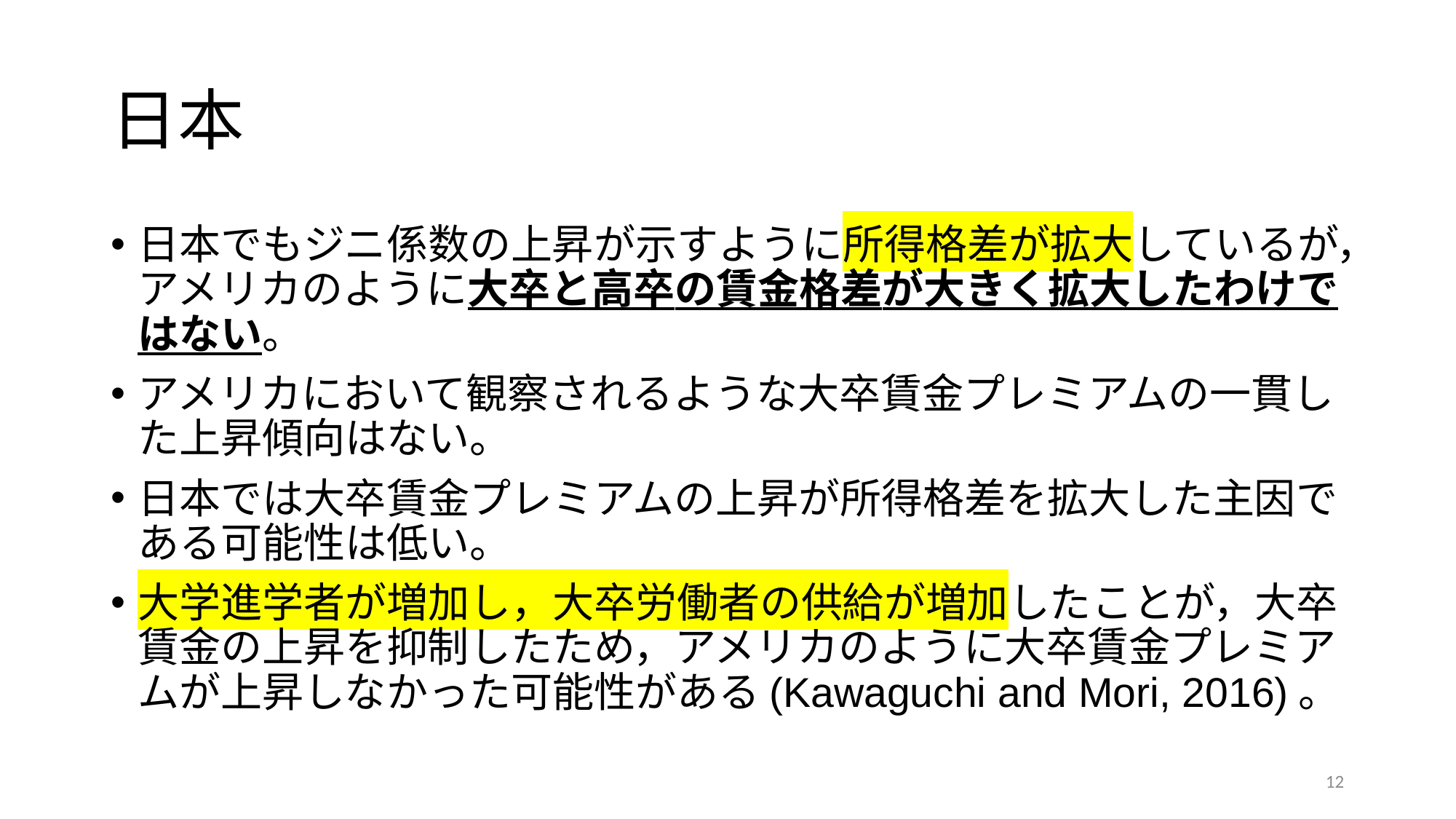

# 日本
日本でもジニ係数の上昇が示すように所得格差が拡大しているが，アメリカのように大卒と高卒の賃金格差が大きく拡大したわけではない。
アメリカにおいて観察されるような大卒賃金プレミアムの一貫した上昇傾向はない。
日本では大卒賃金プレミアムの上昇が所得格差を拡大した主因である可能性は低い。
大学進学者が増加し，大卒労働者の供給が増加したことが，大卒賃金の上昇を抑制したため，アメリカのように大卒賃金プレミアムが上昇しなかった可能性がある(Kawaguchi and Mori, 2016)。
12